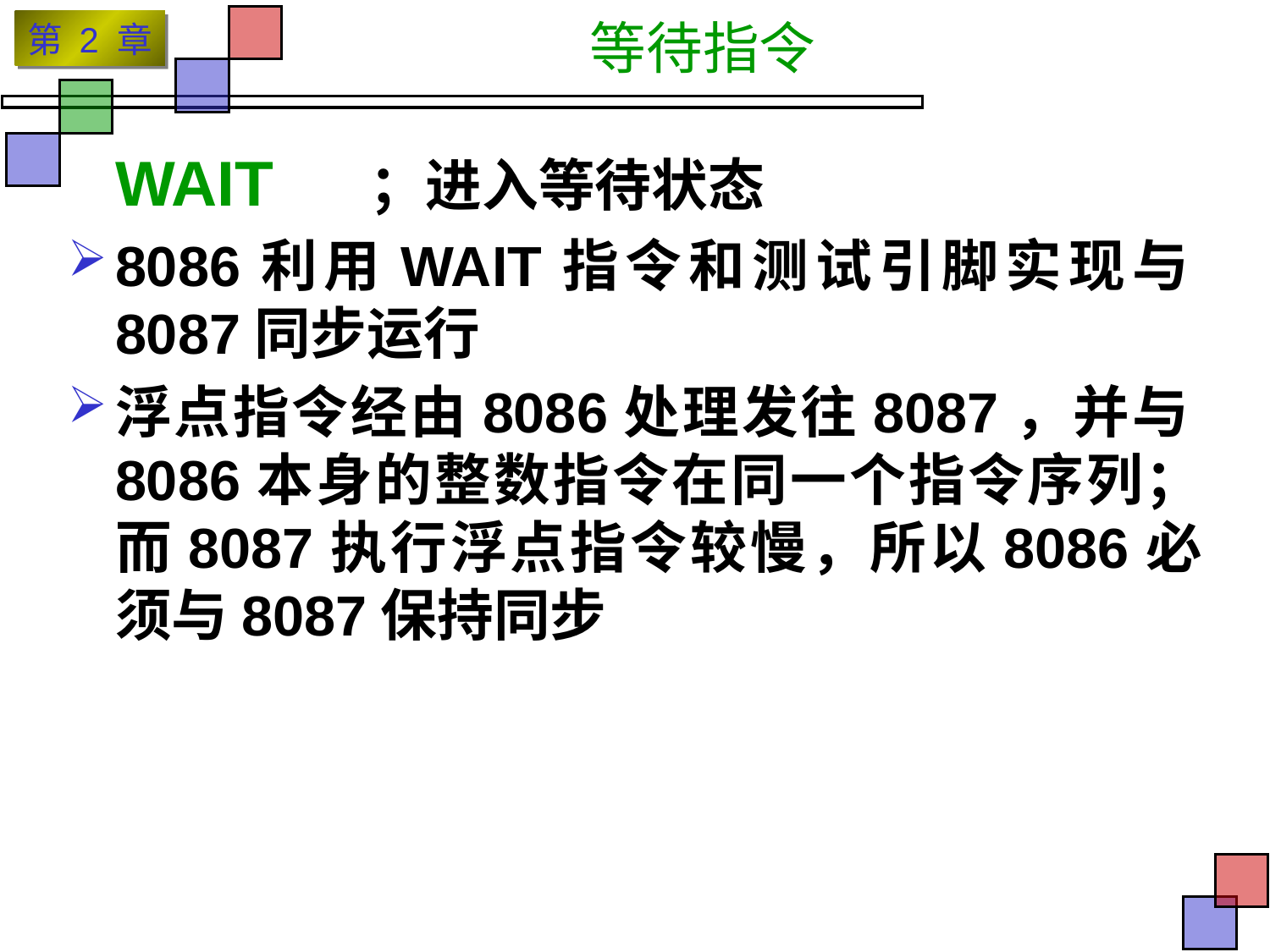

# 等待指令
	WAIT	；进入等待状态
8086利用WAIT指令和测试引脚实现与8087同步运行
浮点指令经由8086处理发往8087，并与8086本身的整数指令在同一个指令序列；而8087执行浮点指令较慢，所以8086必须与8087保持同步